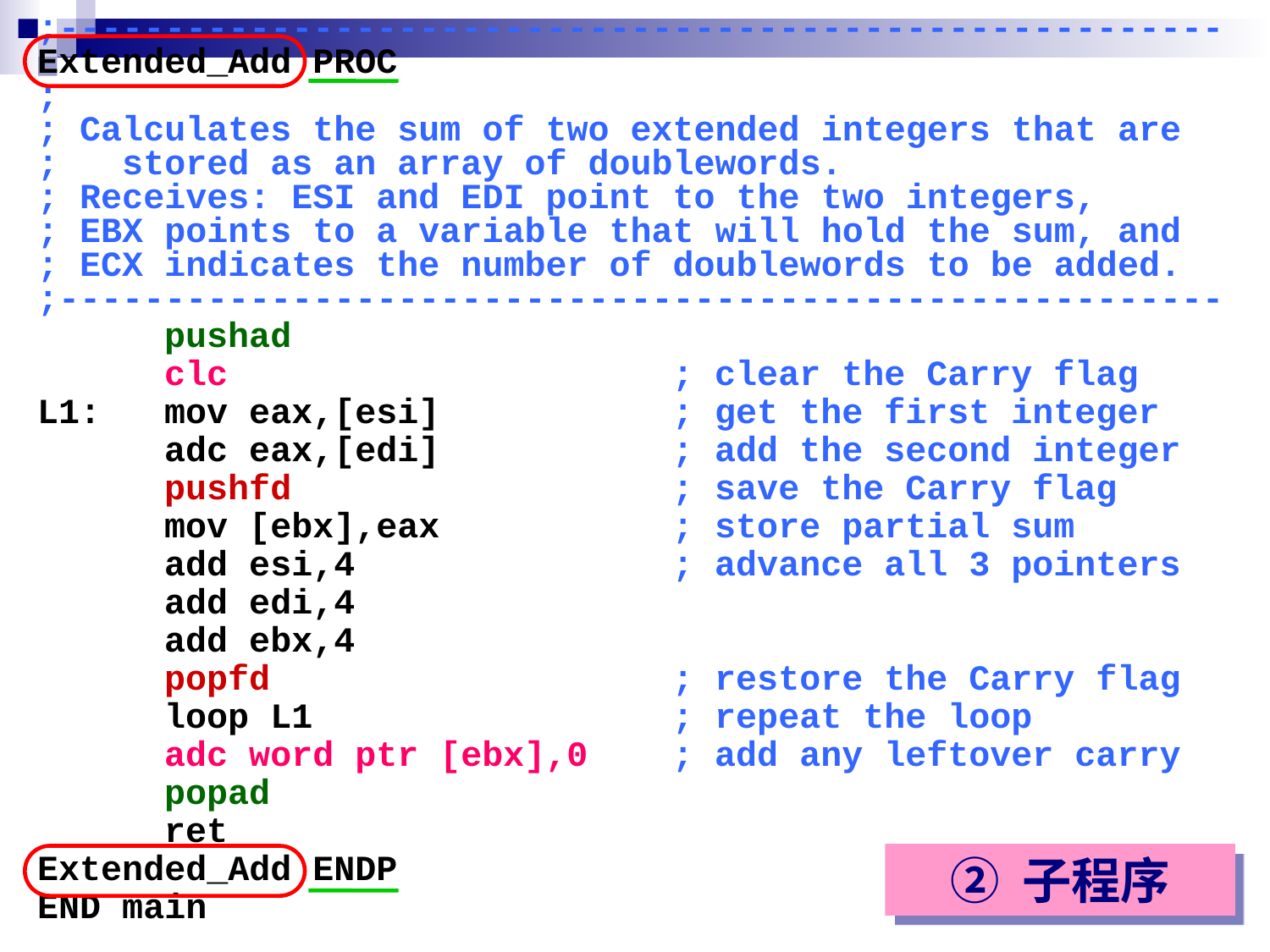

;-------------------------------------------------------
Extended_Add PROC
;
; Calculates the sum of two extended integers that are
;   stored as an array of doublewords.
; Receives: ESI and EDI point to the two integers,
; EBX points to a variable that will hold the sum, and
; ECX indicates the number of doublewords to be added.
;-------------------------------------------------------
	pushad
	clc                	; clear the Carry flag
L1:	mov eax,[esi]      	; get the first integer
	adc eax,[edi]      	; add the second integer
	pushfd              	; save the Carry flag
	mov [ebx],eax      	; store partial sum
	add esi,4         	; advance all 3 pointers
	add edi,4
	add ebx,4
	popfd               	; restore the Carry flag
	loop L1           	; repeat the loop
	adc word ptr [ebx],0	; add any leftover carry
	popad
	ret
Extended_Add ENDP
END main

② 子程序